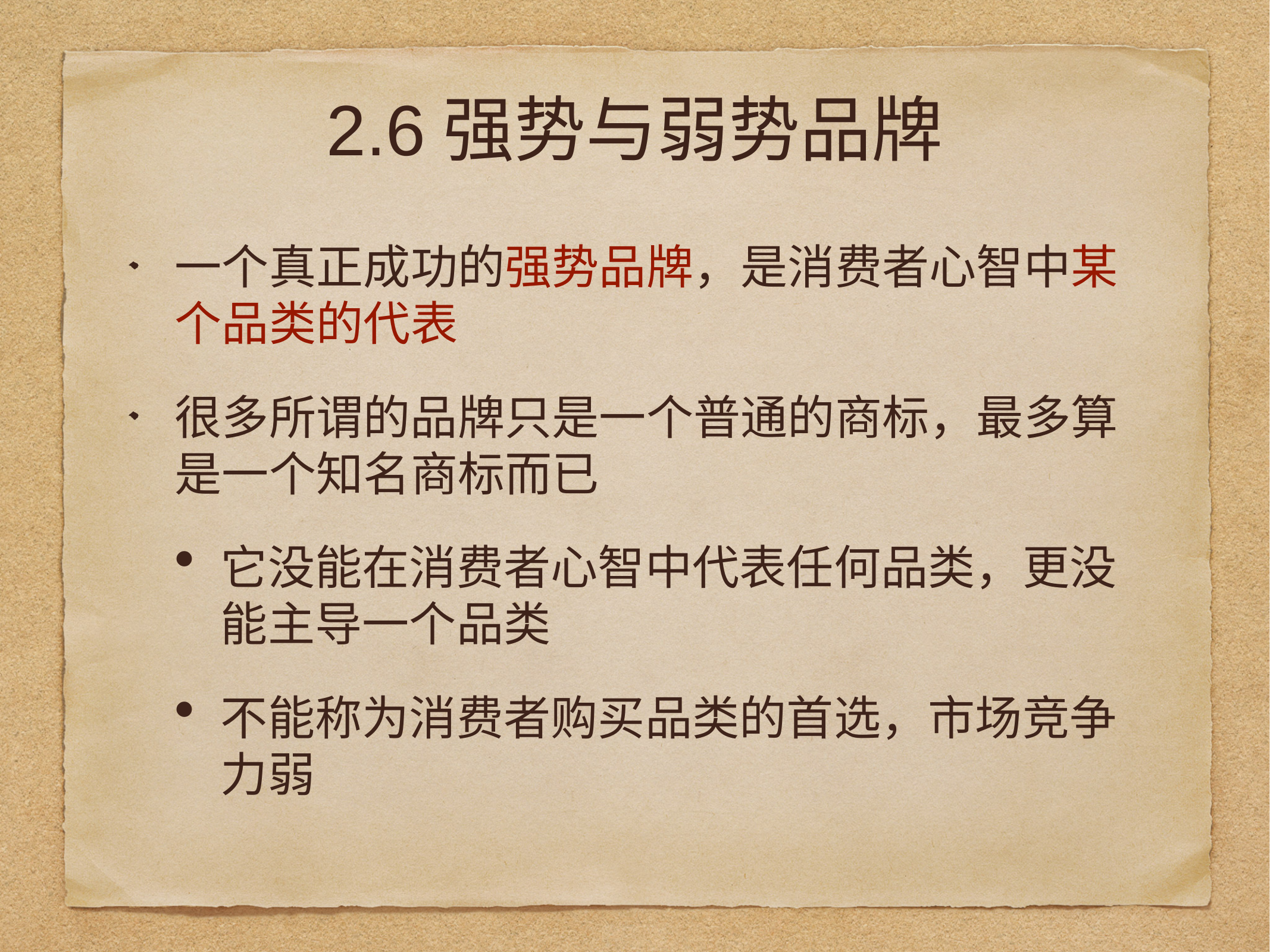

# 2.6强势与弱势品牌
一个真正成功的强势品牌，是消费者心智中某个品类的代表
很多所谓的品牌只是一个普通的商标，最多算是一个知名商标而已
它没能在消费者心智中代表任何品类，更没能主导一个品类
不能称为消费者购买品类的首选，市场竞争力弱